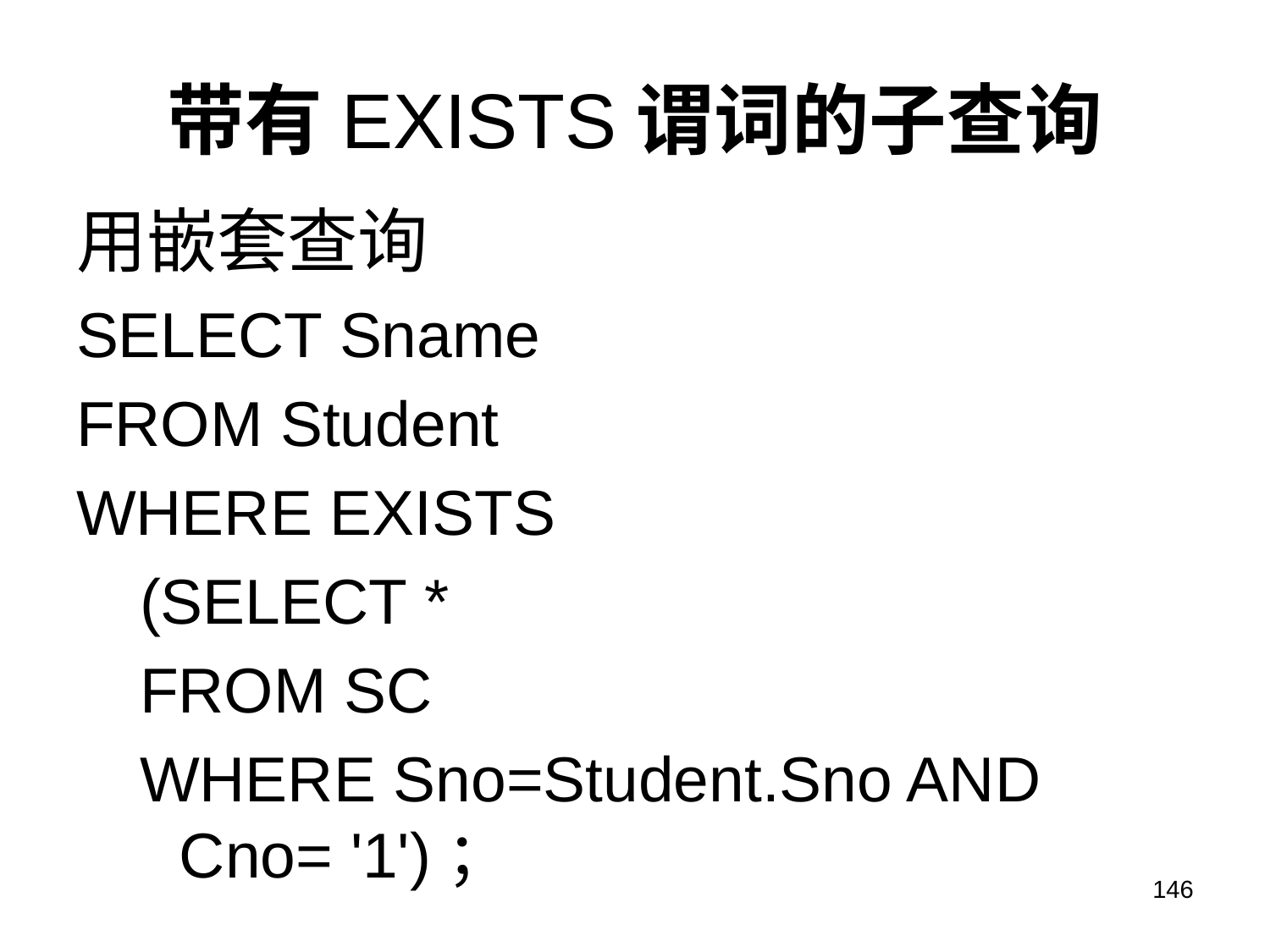

# 带有EXISTS谓词的子查询
用嵌套查询
SELECT Sname
FROM Student
WHERE EXISTS
(SELECT *
FROM SC
WHERE Sno=Student.Sno AND Cno= '1')；
146